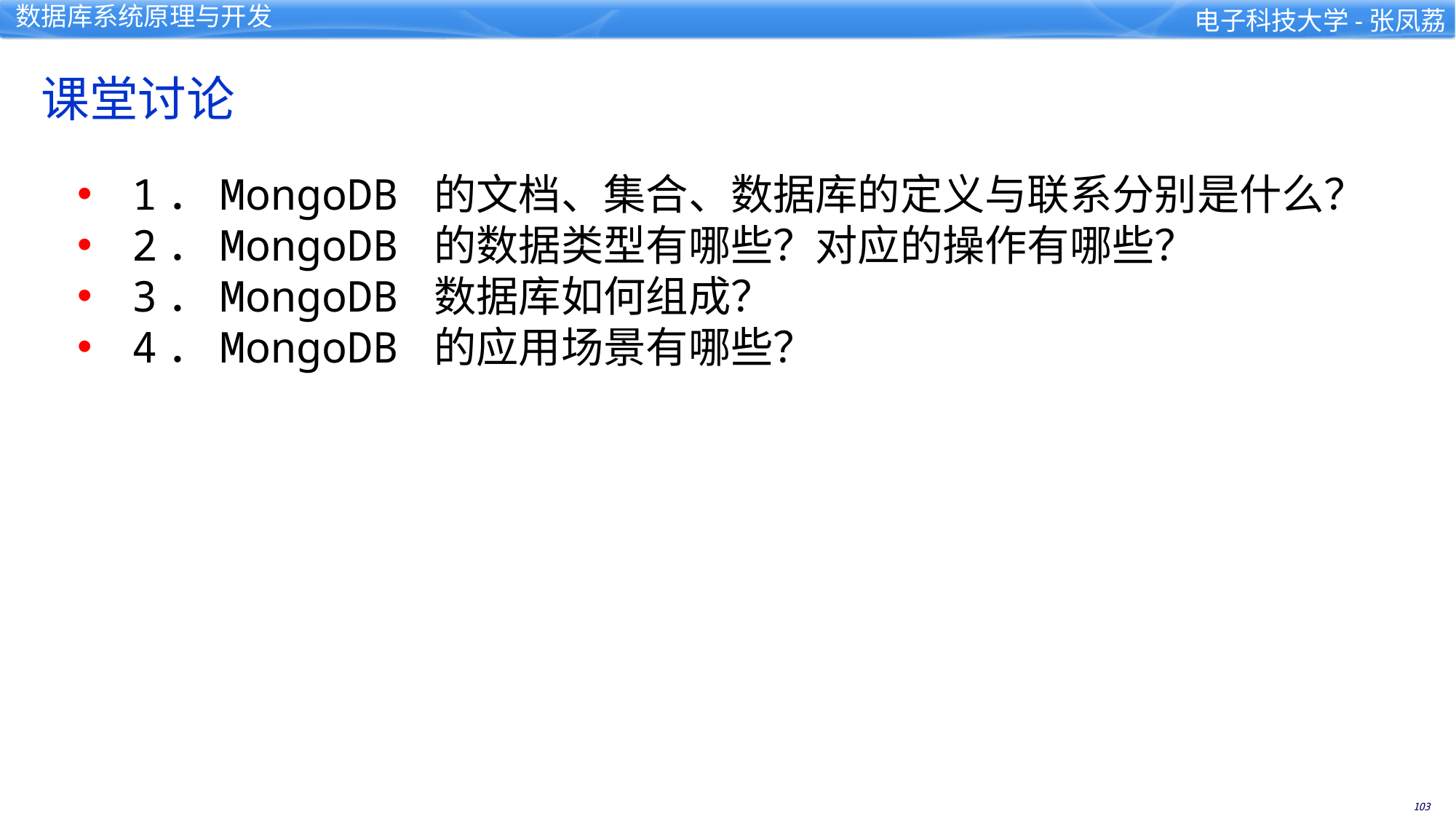

课堂讨论
1．MongoDB 的文档、集合、数据库的定义与联系分别是什么？
2．MongoDB 的数据类型有哪些？对应的操作有哪些？
3．MongoDB 数据库如何组成？
4．MongoDB 的应用场景有哪些？